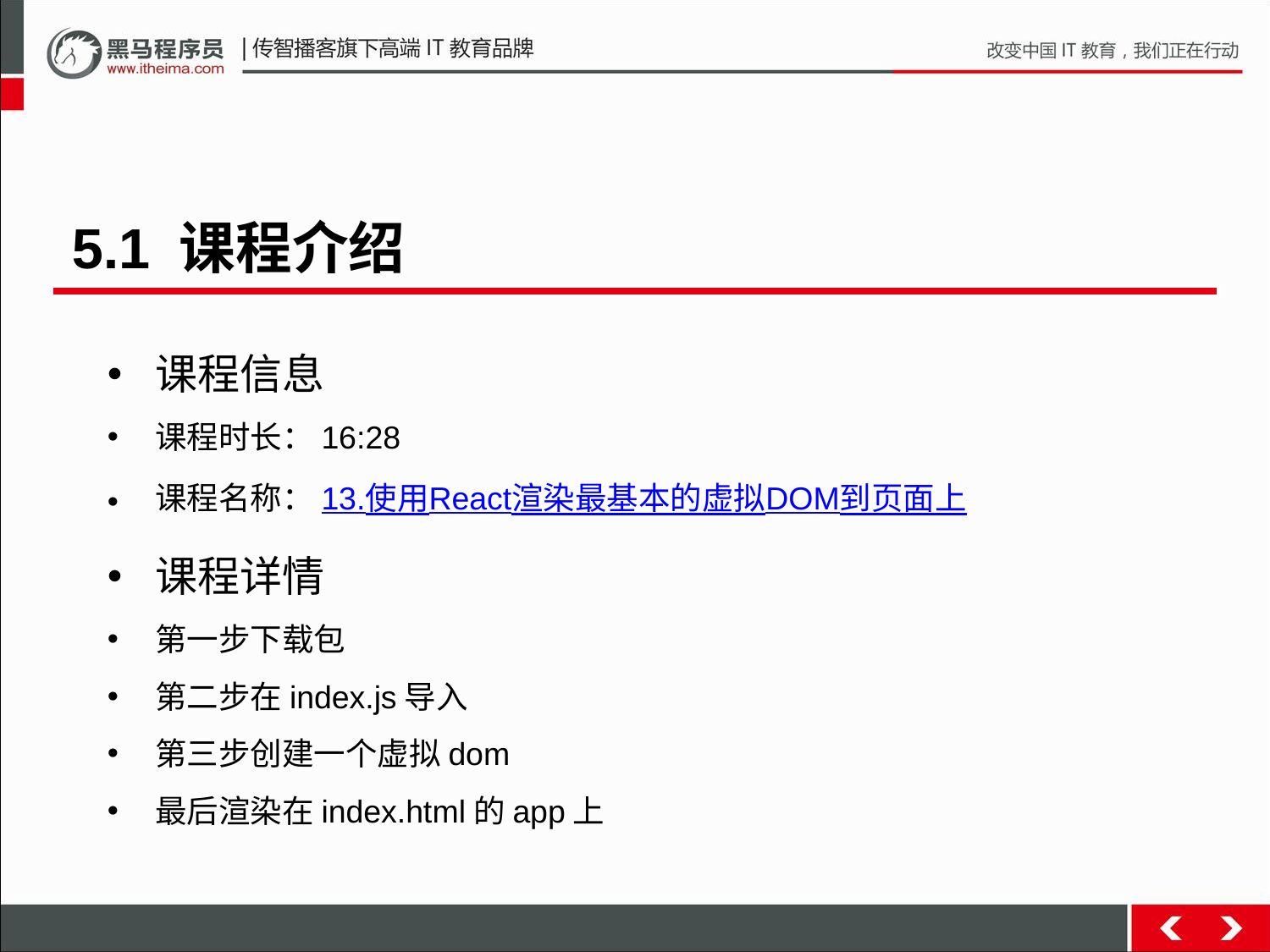

5.1 课程介绍
课程信息
课程时长：16:28
课程名称：13.使用React渲染最基本的虚拟DOM到页面上
课程详情
第一步下载包
第二步在index.js导入
第三步创建一个虚拟dom
最后渲染在index.html的app上